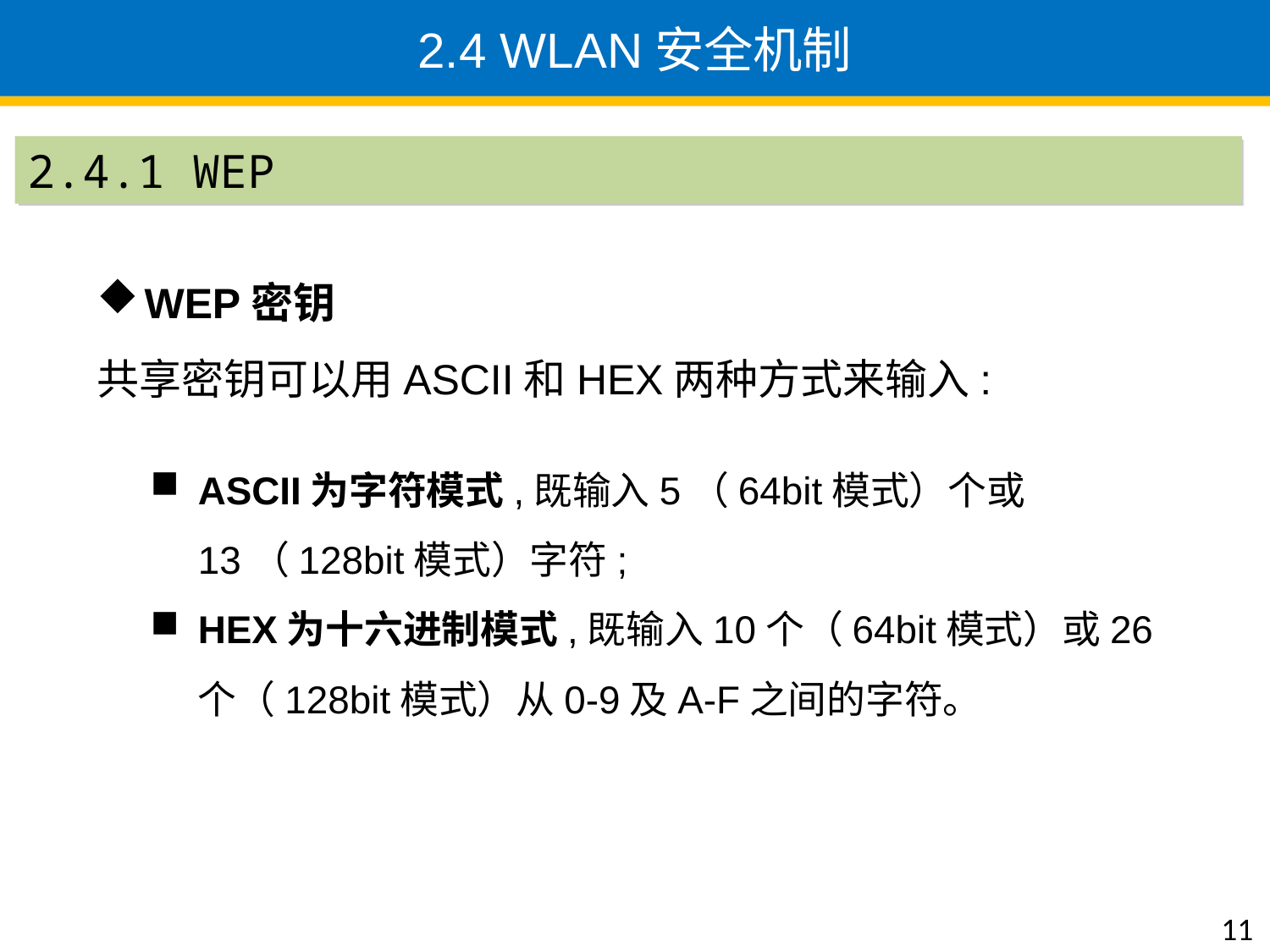

# 2.4 WLAN安全机制
2.4.1 WEP
WEP密钥
共享密钥可以用ASCII和HEX两种方式来输入:
ASCII为字符模式,既输入5（64bit模式）个或13（128bit模式）字符;
HEX为十六进制模式,既输入10个（64bit模式）或26个（128bit模式）从0-9及A-F之间的字符。

11